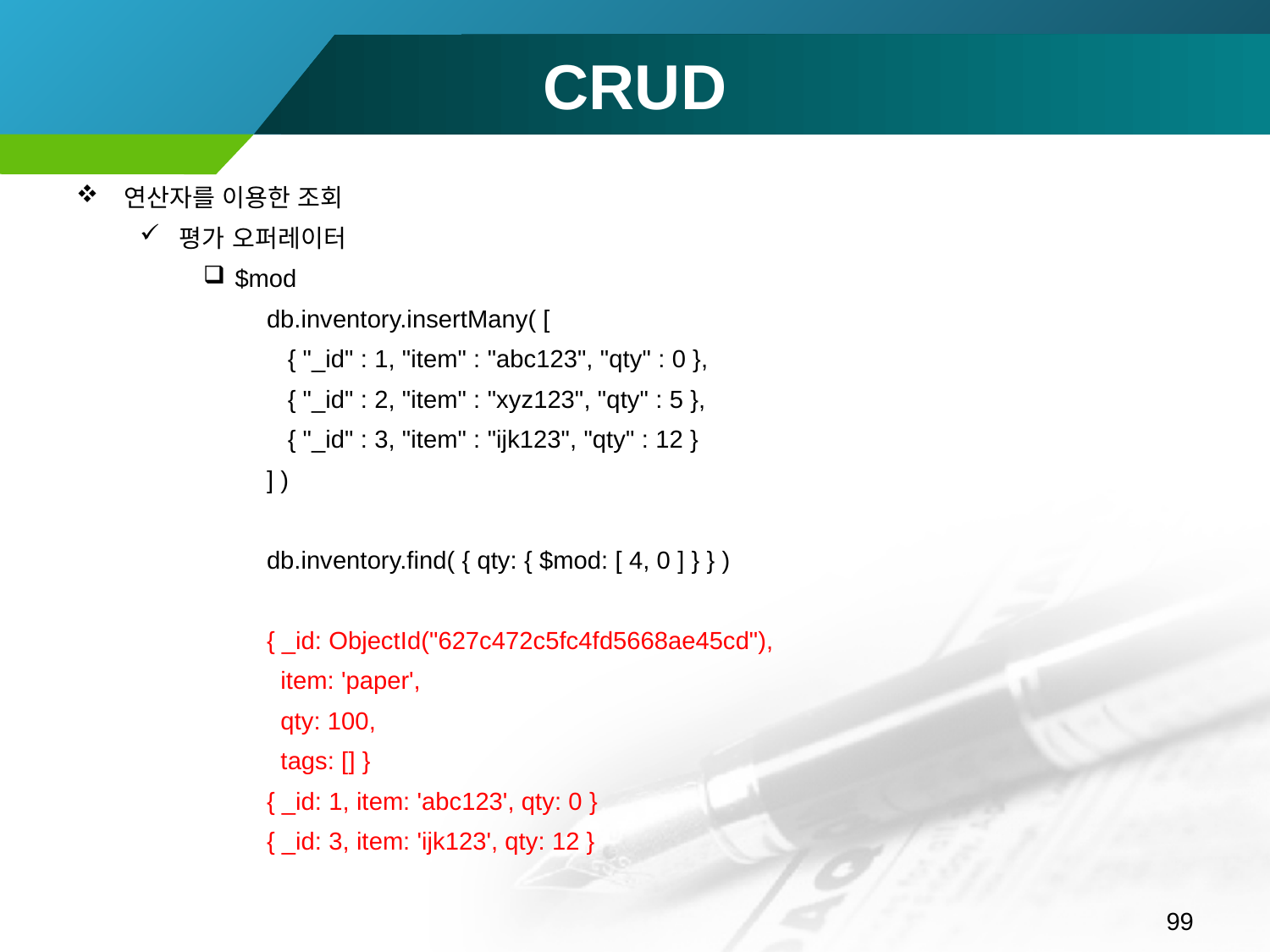

# CRUD
연산자를 이용한 조회
평가 오퍼레이터
$mod
db.inventory.insertMany( [
   { "_id" : 1, "item" : "abc123", "qty" : 0 },
   { "_id" : 2, "item" : "xyz123", "qty" : 5 },
   { "_id" : 3, "item" : "ijk123", "qty" : 12 }
] )

db.inventory.find( { qty: { $mod: [ 4, 0 ] } } )

{ _id: ObjectId("627c472c5fc4fd5668ae45cd"),
  item: 'paper',
  qty: 100,
  tags: [] }
{ _id: 1, item: 'abc123', qty: 0 }
{ _id: 3, item: 'ijk123', qty: 12 }

99